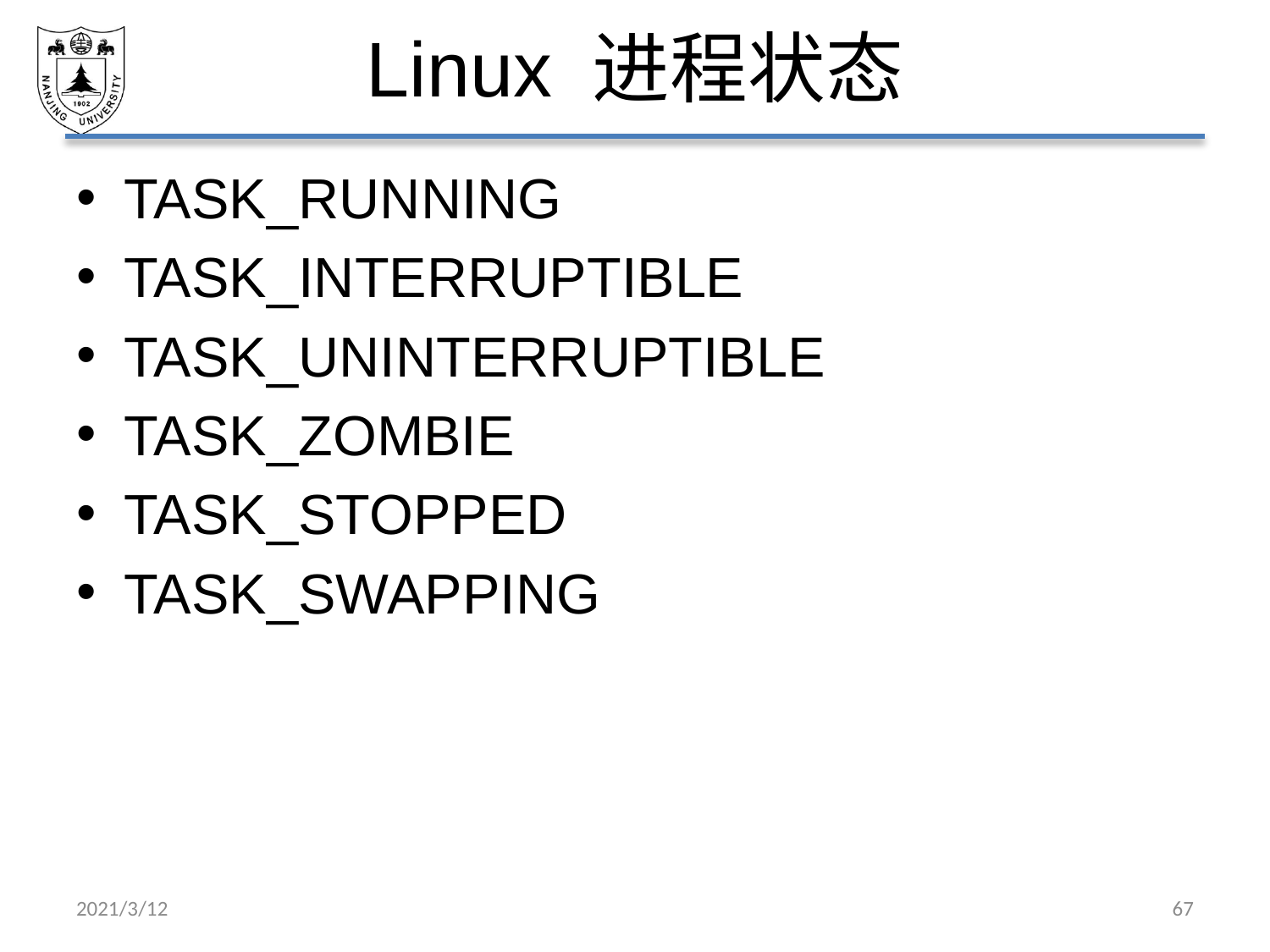

# Linux 进程状态
TASK_RUNNING
TASK_INTERRUPTIBLE
TASK_UNINTERRUPTIBLE
TASK_ZOMBIE
TASK_STOPPED
TASK_SWAPPING

2021/3/12
67